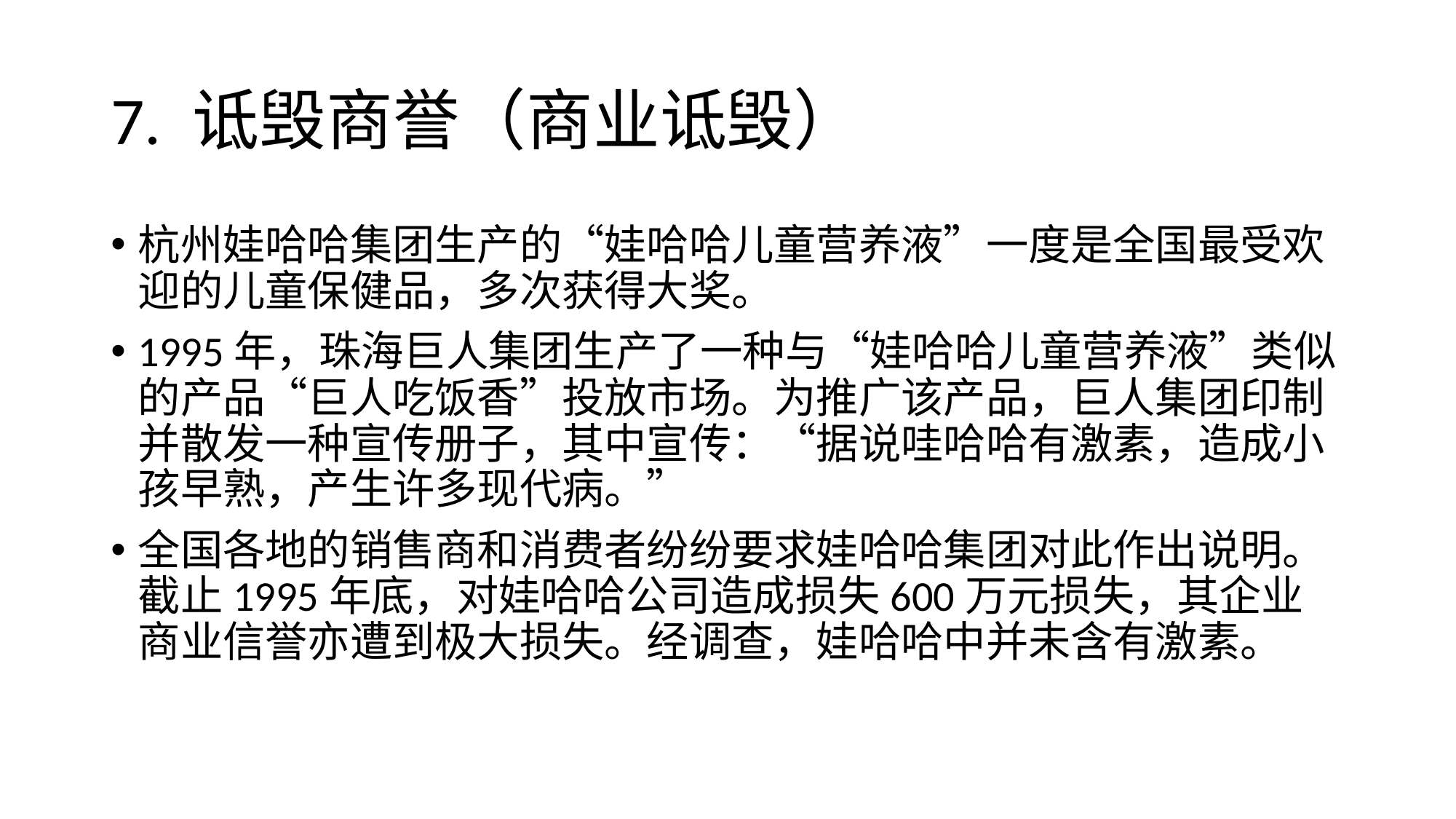

# 7. 诋毁商誉（商业诋毁）
杭州娃哈哈集团生产的“娃哈哈儿童营养液”一度是全国最受欢迎的儿童保健品，多次获得大奖。
1995年，珠海巨人集团生产了一种与“娃哈哈儿童营养液”类似的产品“巨人吃饭香”投放市场。为推广该产品，巨人集团印制并散发一种宣传册子，其中宣传：“据说哇哈哈有激素，造成小孩早熟，产生许多现代病。”
全国各地的销售商和消费者纷纷要求娃哈哈集团对此作出说明。截止1995年底，对娃哈哈公司造成损失600万元损失，其企业商业信誉亦遭到极大损失。经调查，娃哈哈中并未含有激素。